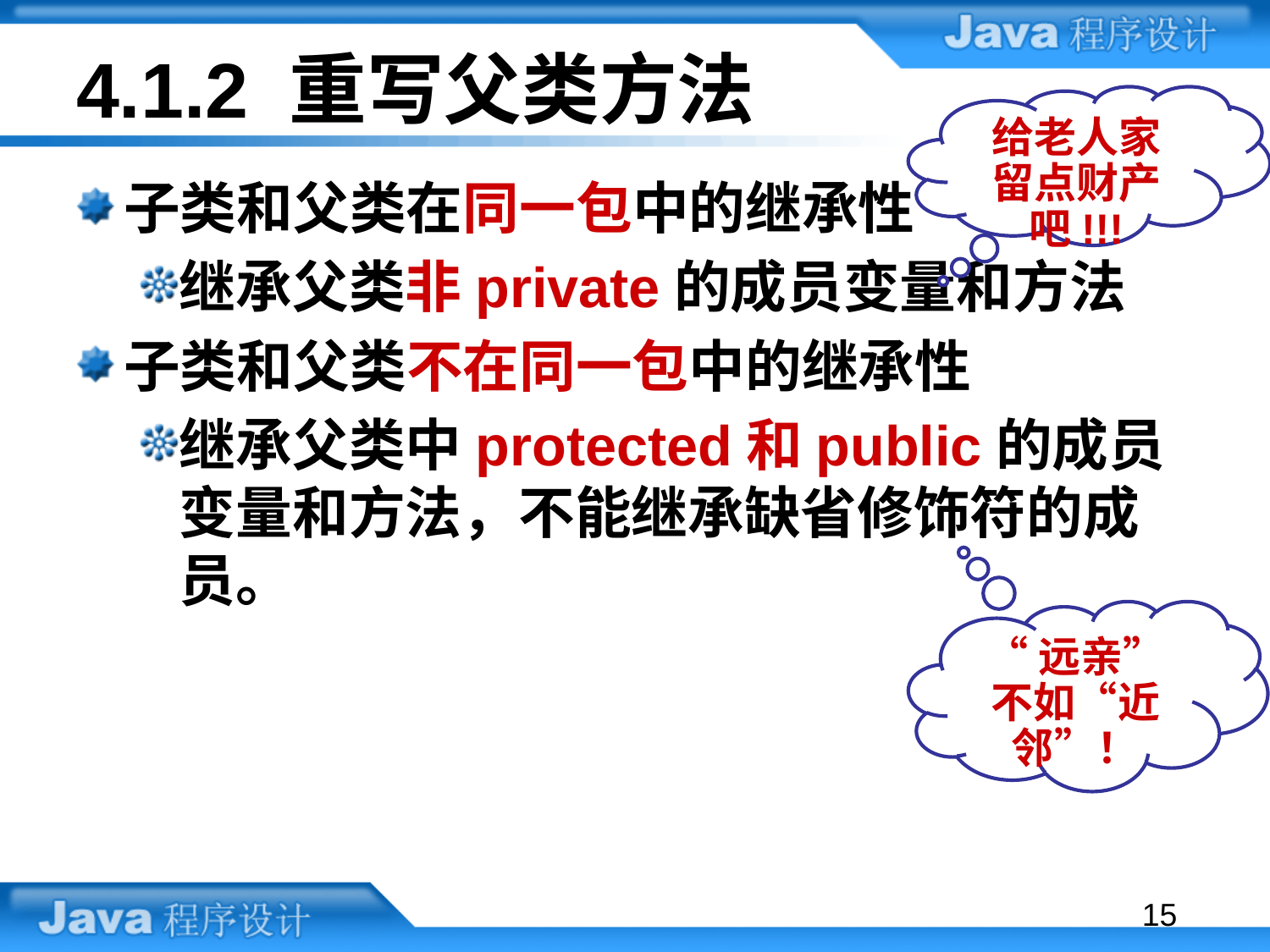

# 4.1.2 重写父类方法
给老人家留点财产吧!!!

子类和父类在同一包中的继承性
继承父类非private的成员变量和方法
子类和父类不在同一包中的继承性
继承父类中protected和public的成员变量和方法，不能继承缺省修饰符的成员。

“远亲”不如“近邻”！